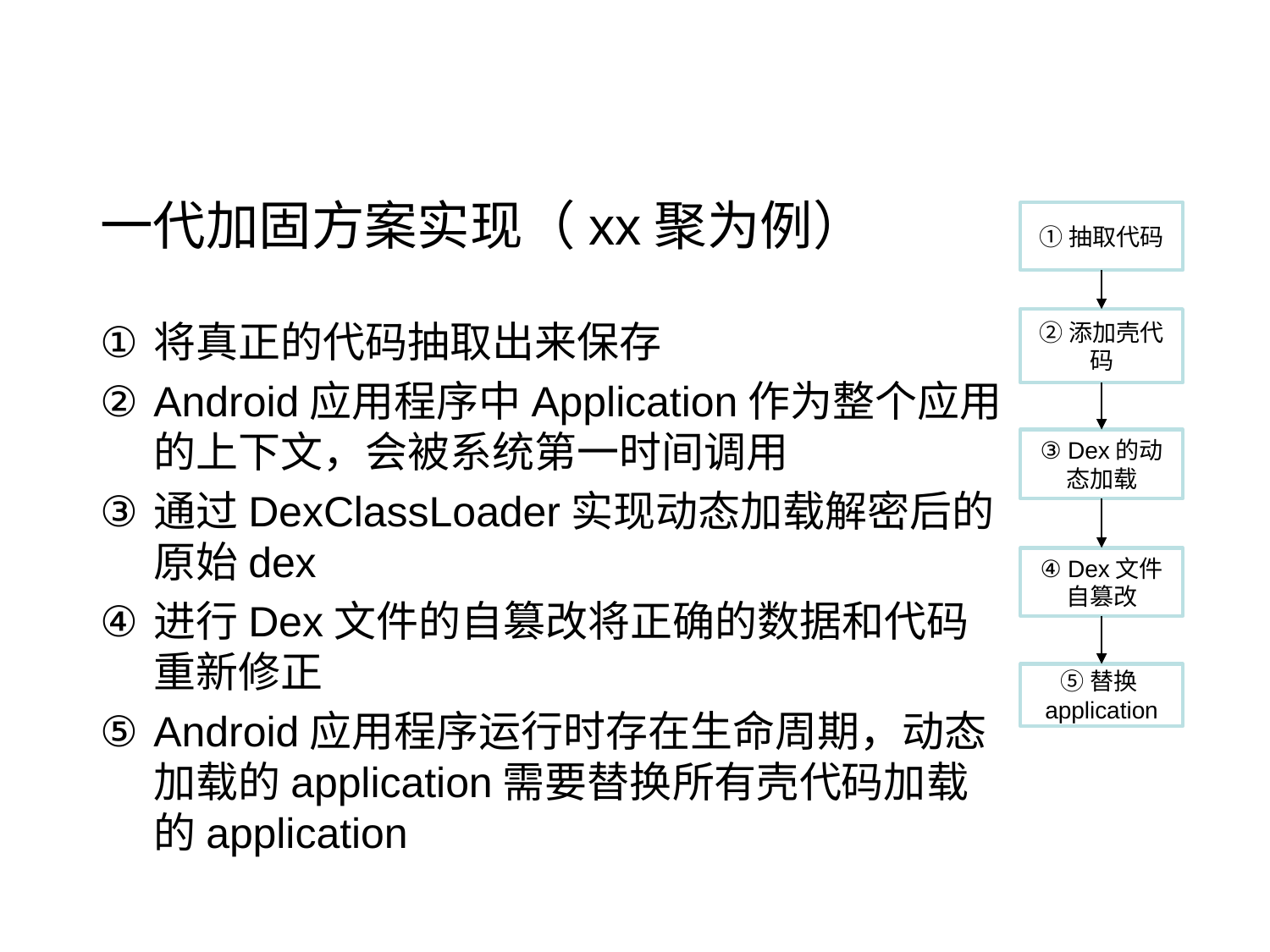

# 一代加固方案实现（xx聚为例）
①抽取代码
将真正的代码抽取出来保存
Android应用程序中Application作为整个应用的上下文，会被系统第一时间调用
通过DexClassLoader实现动态加载解密后的原始dex
进行Dex文件的自篡改将正确的数据和代码重新修正
Android应用程序运行时存在生命周期，动态加载的application需要替换所有壳代码加载的application
②添加壳代码
③ Dex的动态加载
④ Dex文件自篡改
⑤替换application